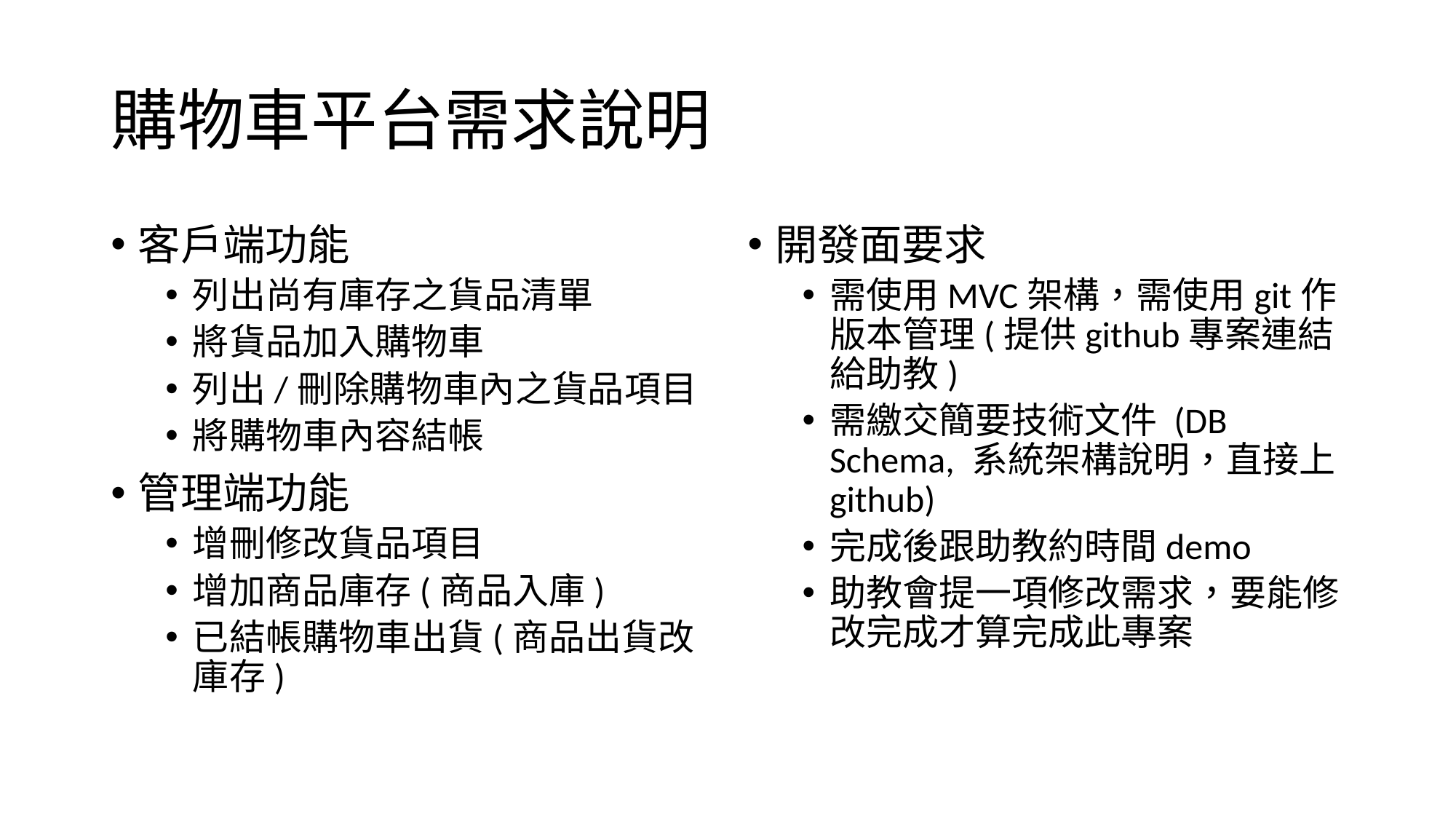

# 購物車平台需求說明
客戶端功能
列出尚有庫存之貨品清單
將貨品加入購物車
列出/刪除購物車內之貨品項目
將購物車內容結帳
管理端功能
增刪修改貨品項目
增加商品庫存(商品入庫)
已結帳購物車出貨(商品出貨改庫存)
開發面要求
需使用MVC架構，需使用git作版本管理(提供github專案連結給助教)
需繳交簡要技術文件 (DB Schema, 系統架構說明，直接上github)
完成後跟助教約時間demo
助教會提一項修改需求，要能修改完成才算完成此專案